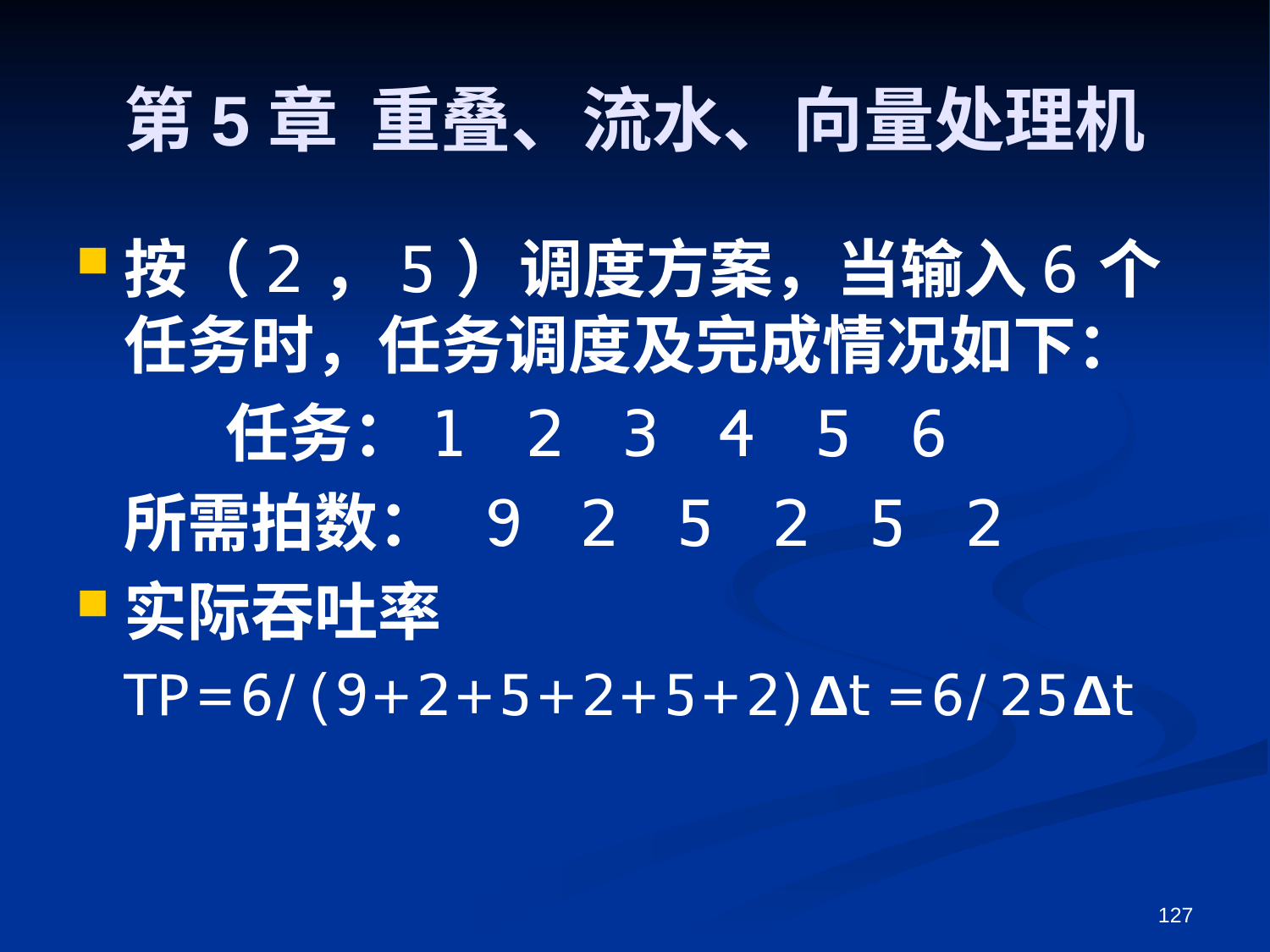

# 第5章  重叠、流水、向量处理机
按（2，5）调度方案，当输入6个任务时，任务调度及完成情况如下：
	      任务：1   2   3   4   5   6
	所需拍数：  9   2   5   2   5   2
实际吞吐率
	TP=6/(9+2+5+2+5+2)Δt =6/25Δt
127